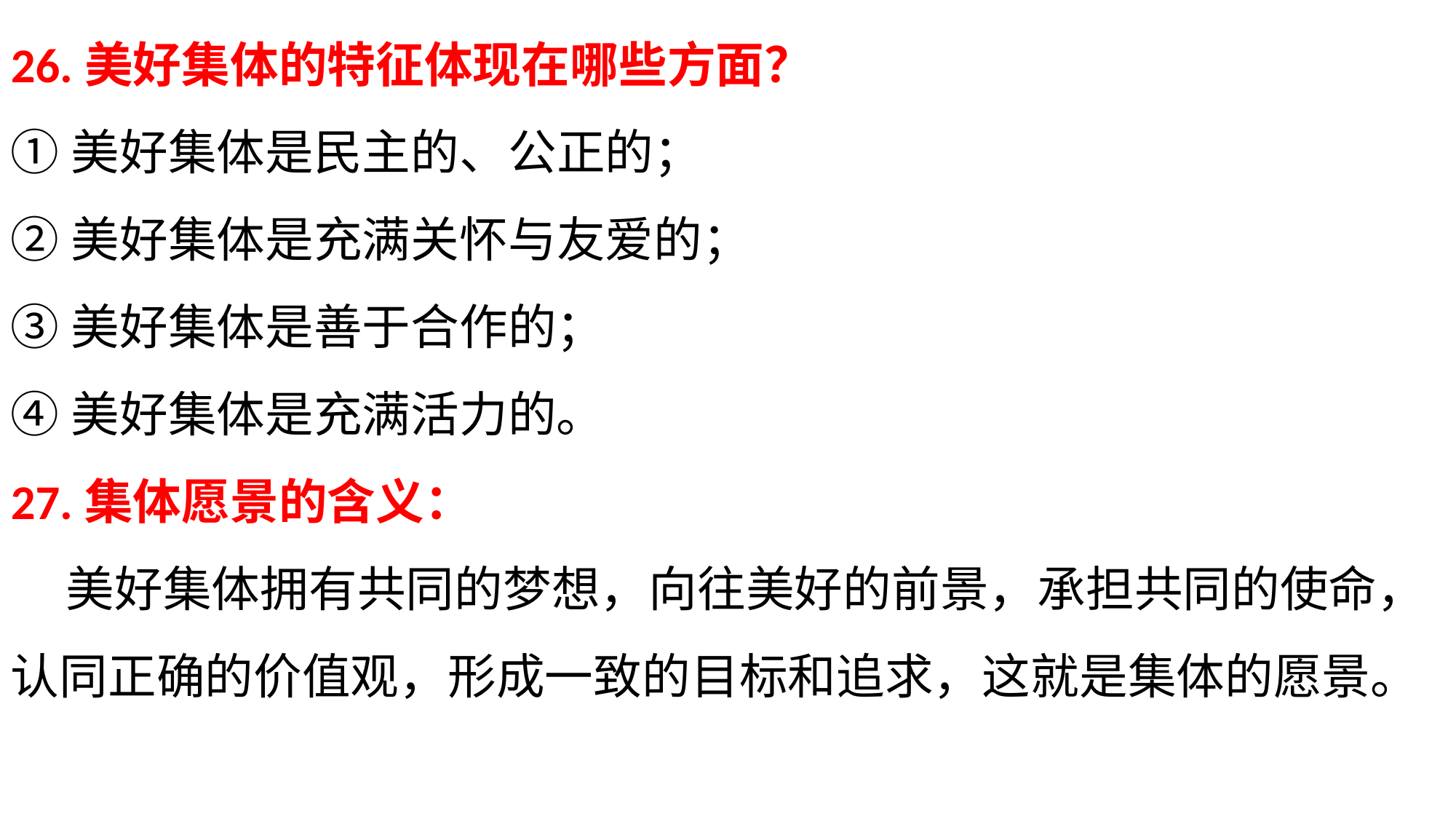

26.美好集体的特征体现在哪些方面？
①美好集体是民主的、公正的；
②美好集体是充满关怀与友爱的；
③美好集体是善于合作的；
④美好集体是充满活力的。
27.集体愿景的含义：
    美好集体拥有共同的梦想，向往美好的前景，承担共同的使命，认同正确的价值观，形成一致的目标和追求，这就是集体的愿景。